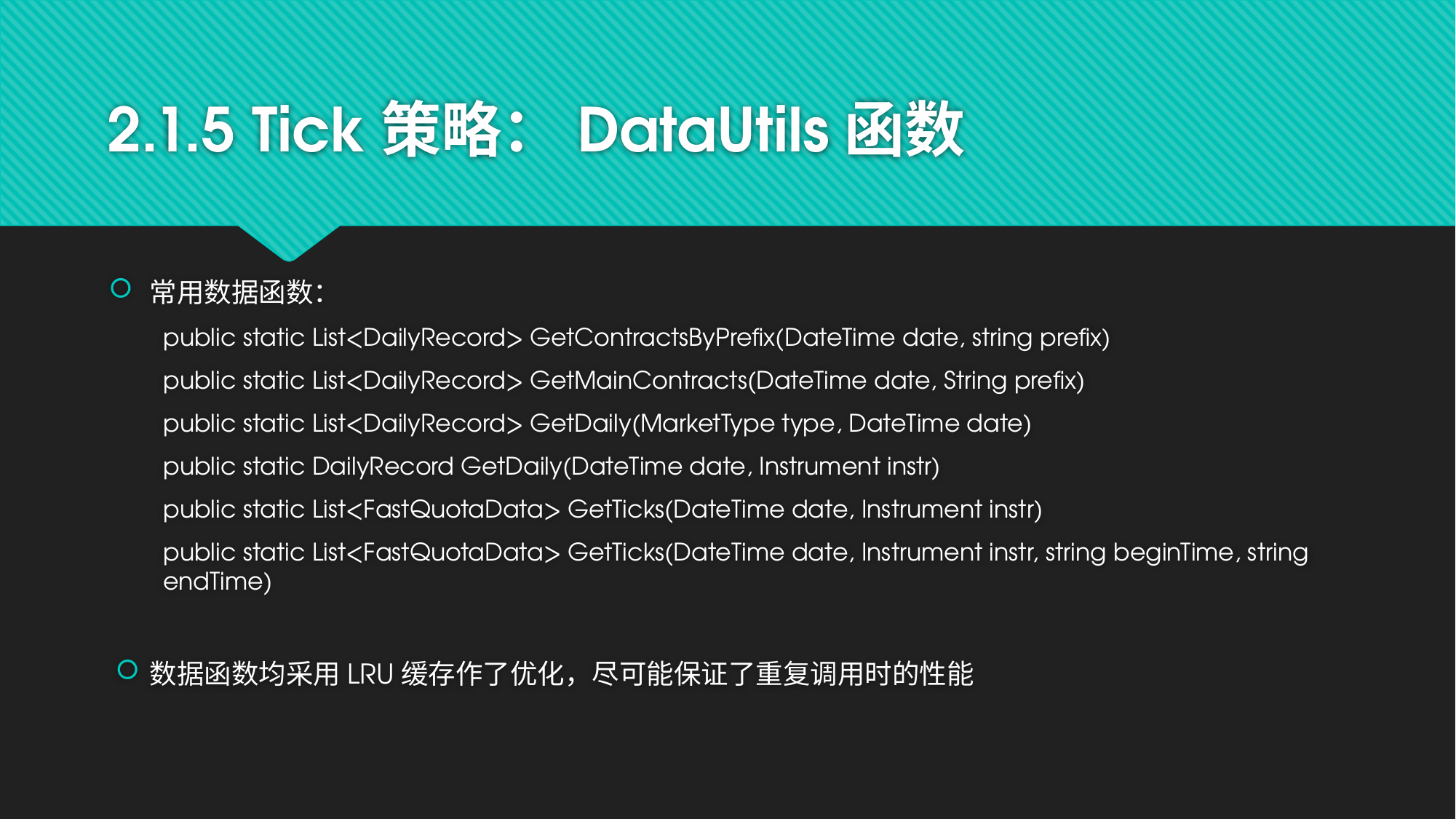

# 2.1.5 Tick策略：DataUtils函数
常用数据函数：
public static List<DailyRecord> GetContractsByPrefix(DateTime date, string prefix)
public static List<DailyRecord> GetMainContracts(DateTime date, String prefix)
public static List<DailyRecord> GetDaily(MarketType type, DateTime date)
public static DailyRecord GetDaily(DateTime date, Instrument instr)
public static List<FastQuotaData> GetTicks(DateTime date, Instrument instr)
public static List<FastQuotaData> GetTicks(DateTime date, Instrument instr, string beginTime, string endTime)

数据函数均采用LRU缓存作了优化，尽可能保证了重复调用时的性能